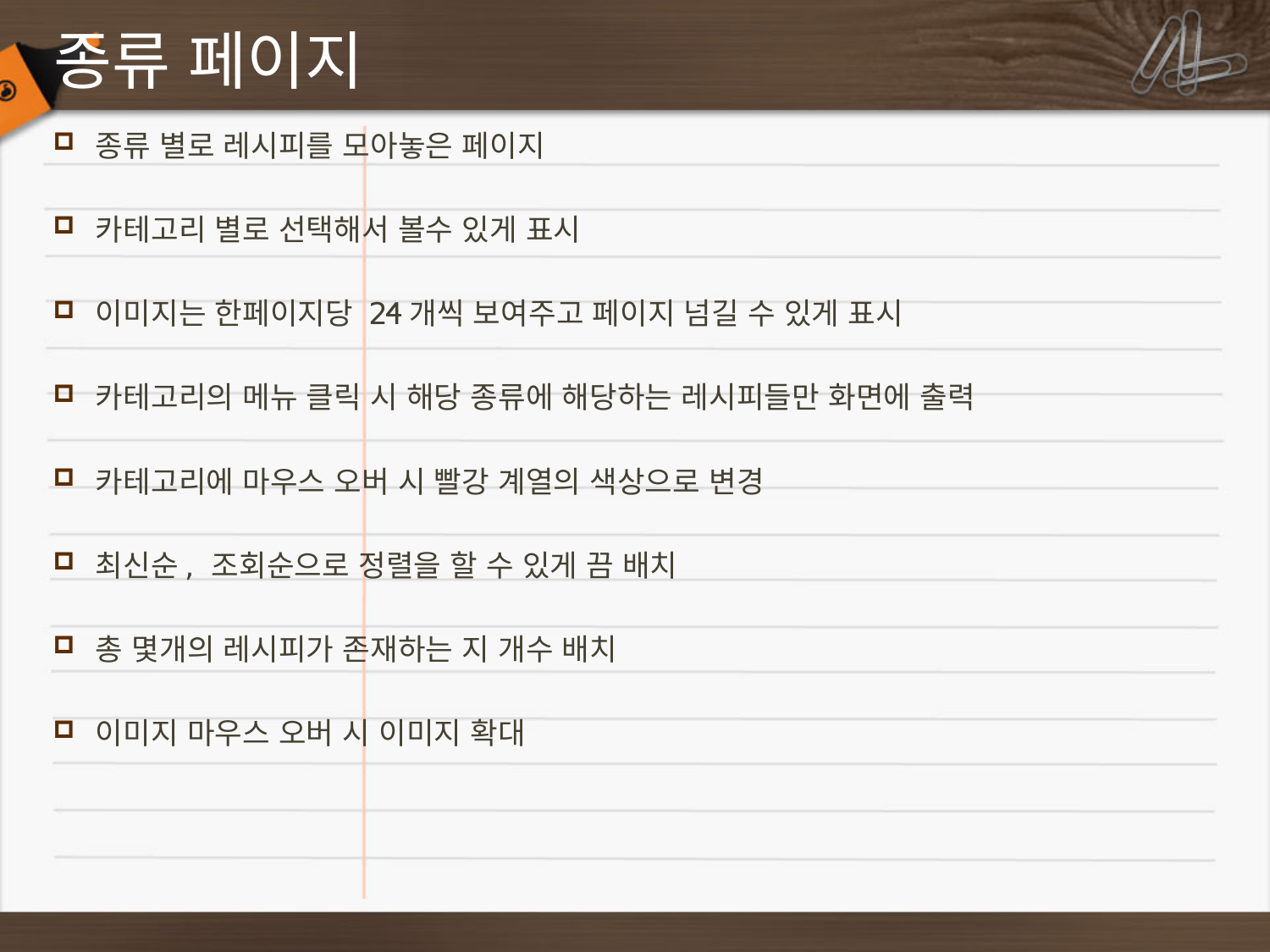

# 종류 페이지
종류 별로 레시피를 모아놓은 페이지

카테고리 별로 선택해서 볼수 있게 표시

이미지는 한페이지당 24개씩 보여주고 페이지 넘길 수 있게 표시

카테고리의 메뉴 클릭 시 해당 종류에 해당하는 레시피들만 화면에 출력

카테고리에 마우스 오버 시 빨강 계열의 색상으로 변경

최신순, 조회순으로 정렬을 할 수 있게 끔 배치

총 몇개의 레시피가 존재하는 지 개수 배치

이미지 마우스 오버 시 이미지 확대